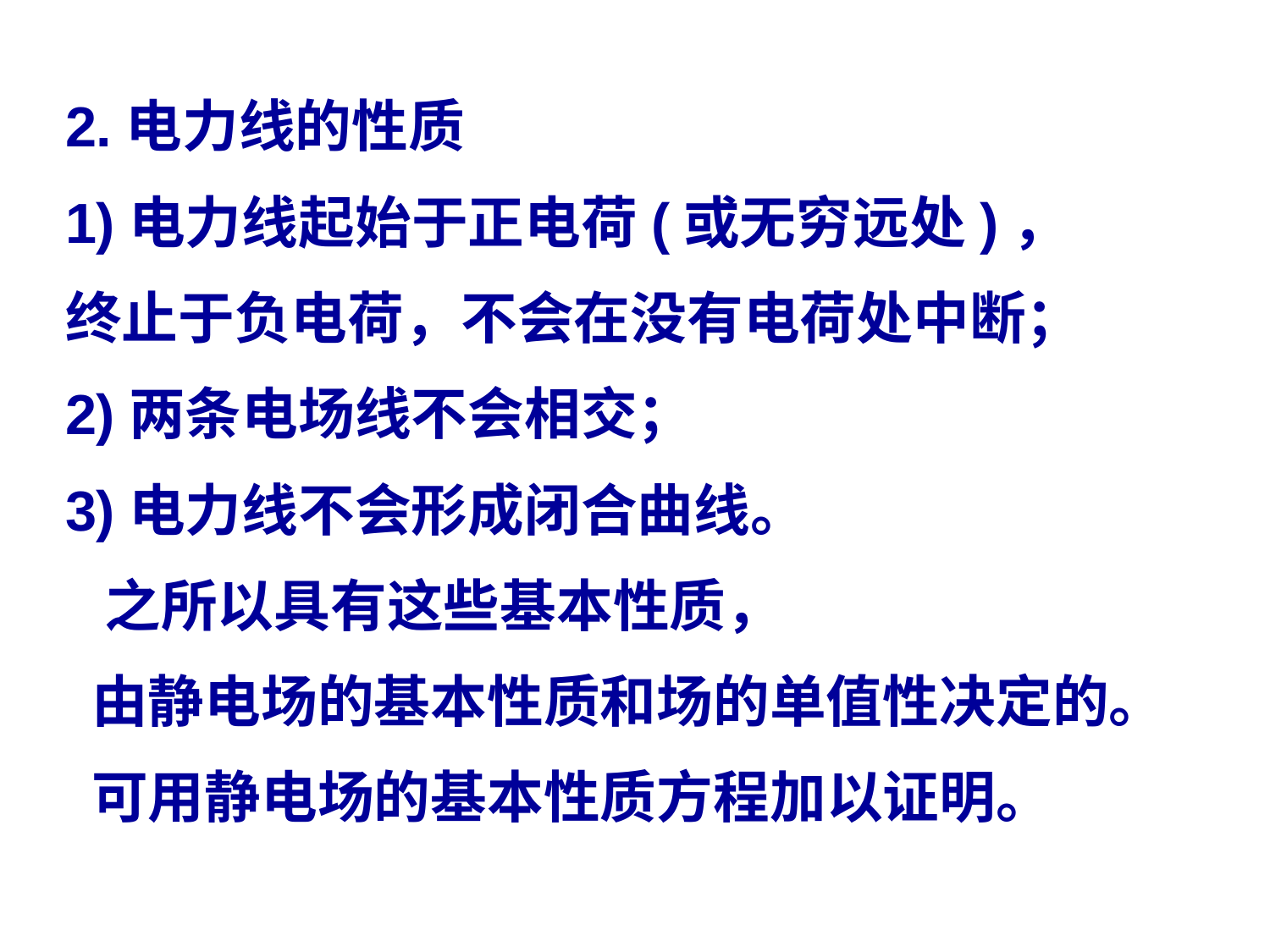

2.电力线的性质
1)电力线起始于正电荷(或无穷远处)，
终止于负电荷，不会在没有电荷处中断；
2)两条电场线不会相交；
3)电力线不会形成闭合曲线。
  之所以具有这些基本性质，
 由静电场的基本性质和场的单值性决定的。
 可用静电场的基本性质方程加以证明。